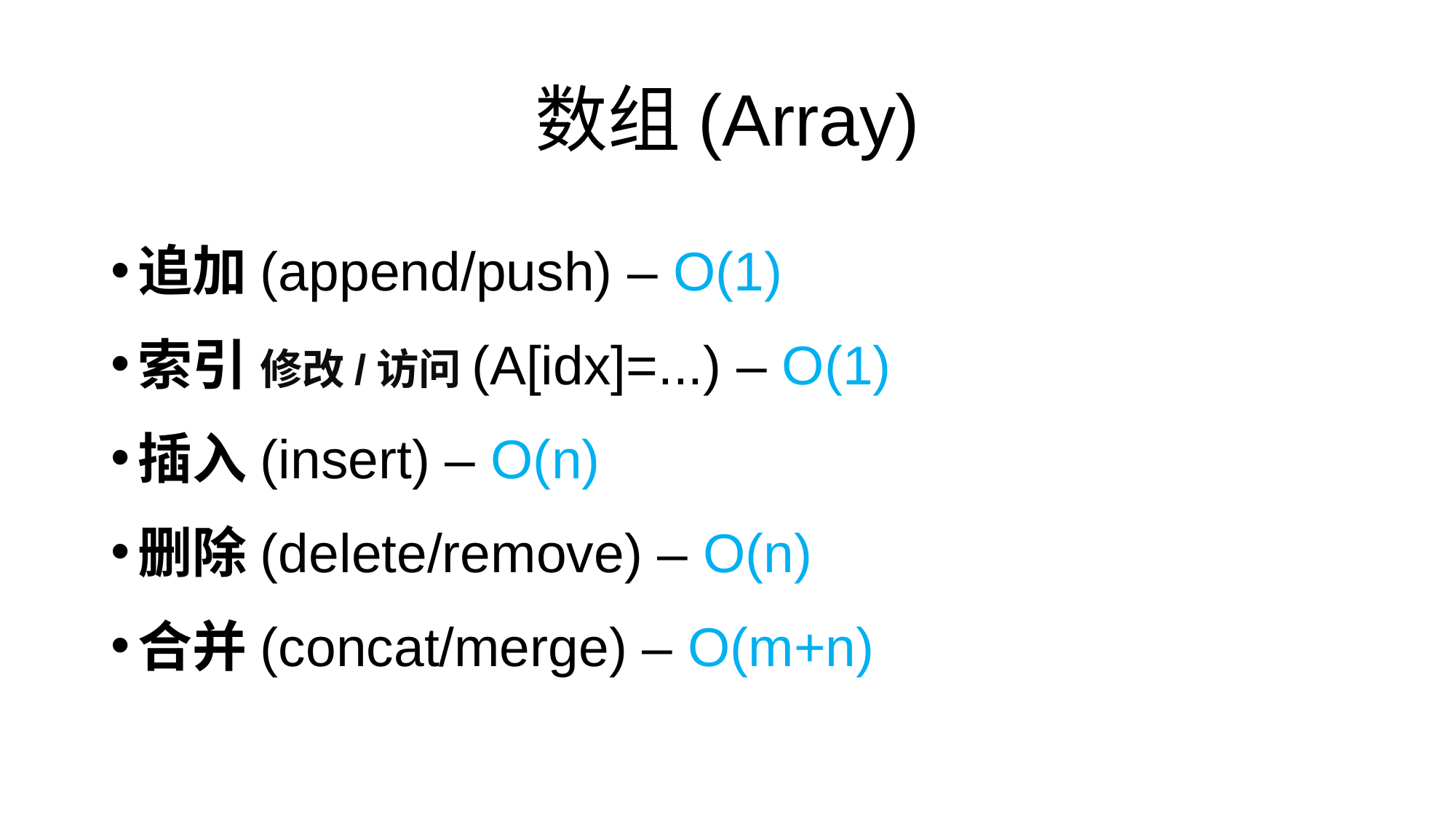

# 数组(Array)
追加(append/push) – O(1)
索引 修改/访问(A[idx]=...) – O(1)
插入(insert) – O(n)
删除(delete/remove) – O(n)
合并(concat/merge) – O(m+n)